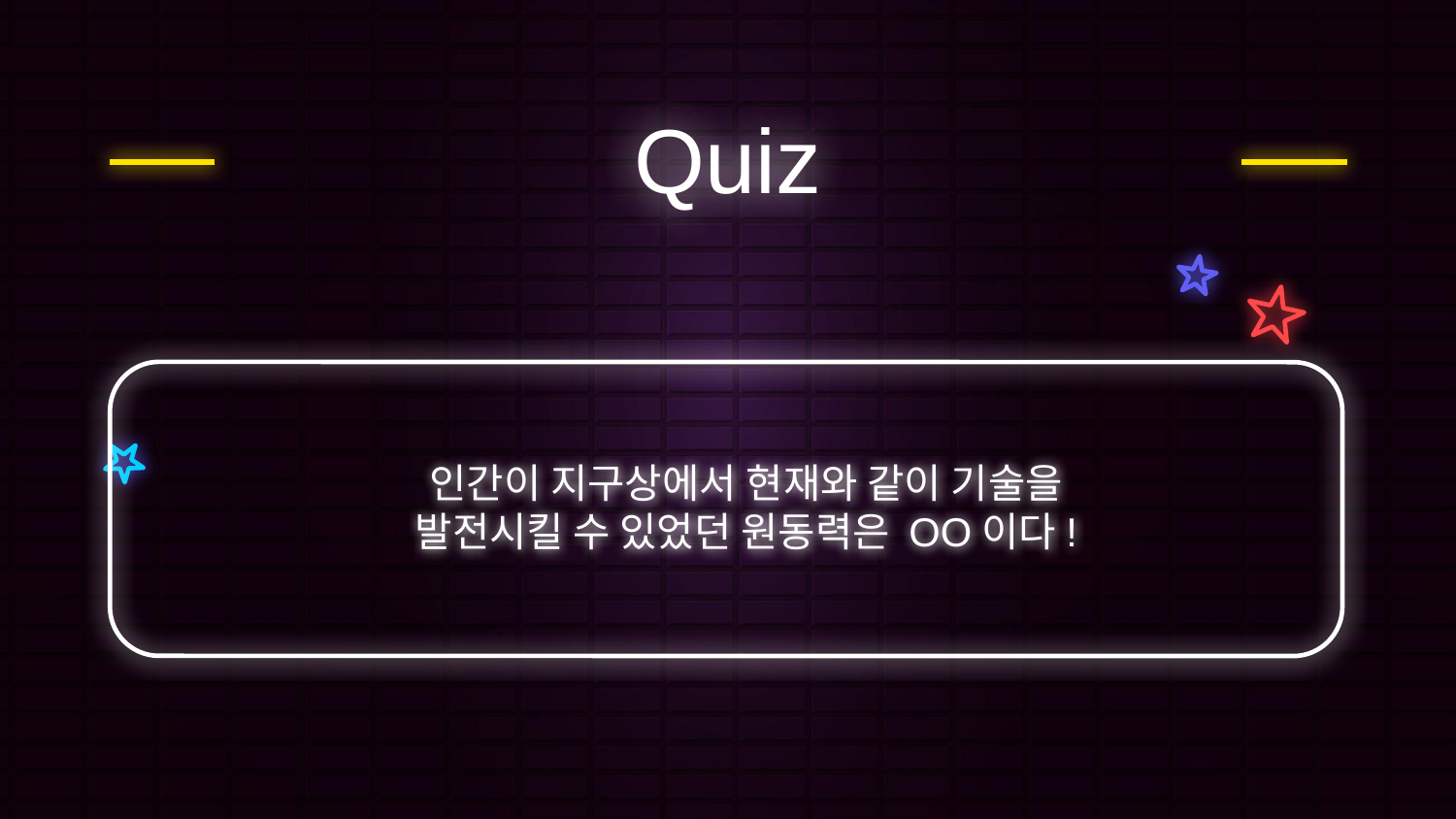

# Quiz

인간이 지구상에서 현재와 같이 기술을 발전시킬 수 있었던 원동력은 OO이다!